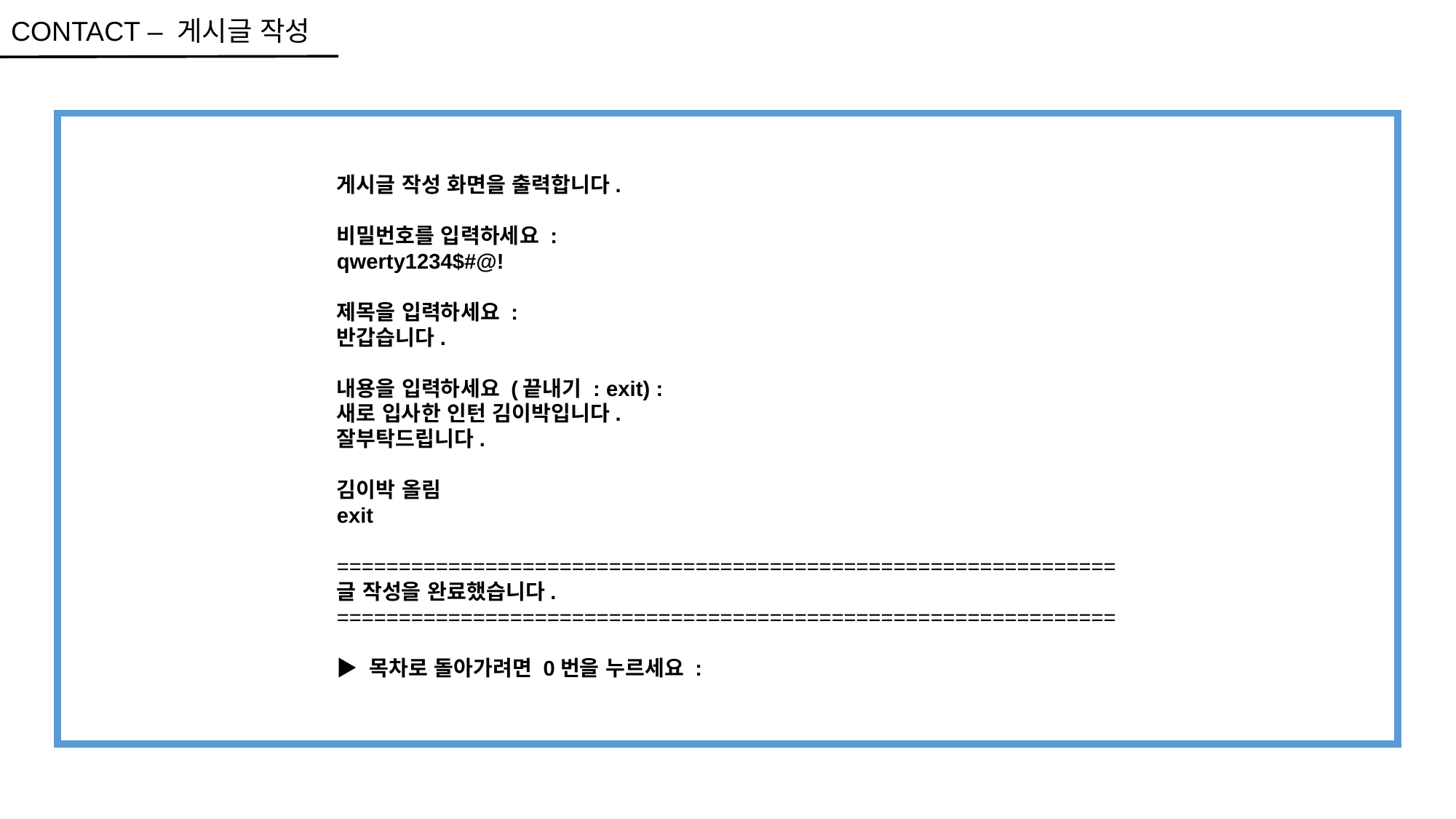

CONTACT – 게시글 작성

게시글 작성 화면을 출력합니다.

비밀번호를 입력하세요 :
qwerty1234$#@!

제목을 입력하세요 :
반갑습니다.

내용을 입력하세요 (끝내기 : exit) :
새로 입사한 인턴 김이박입니다.
잘부탁드립니다.

김이박 올림
exit

===============================================================
글 작성을 완료했습니다.
===============================================================

▶ 목차로 돌아가려면 0번을 누르세요 :